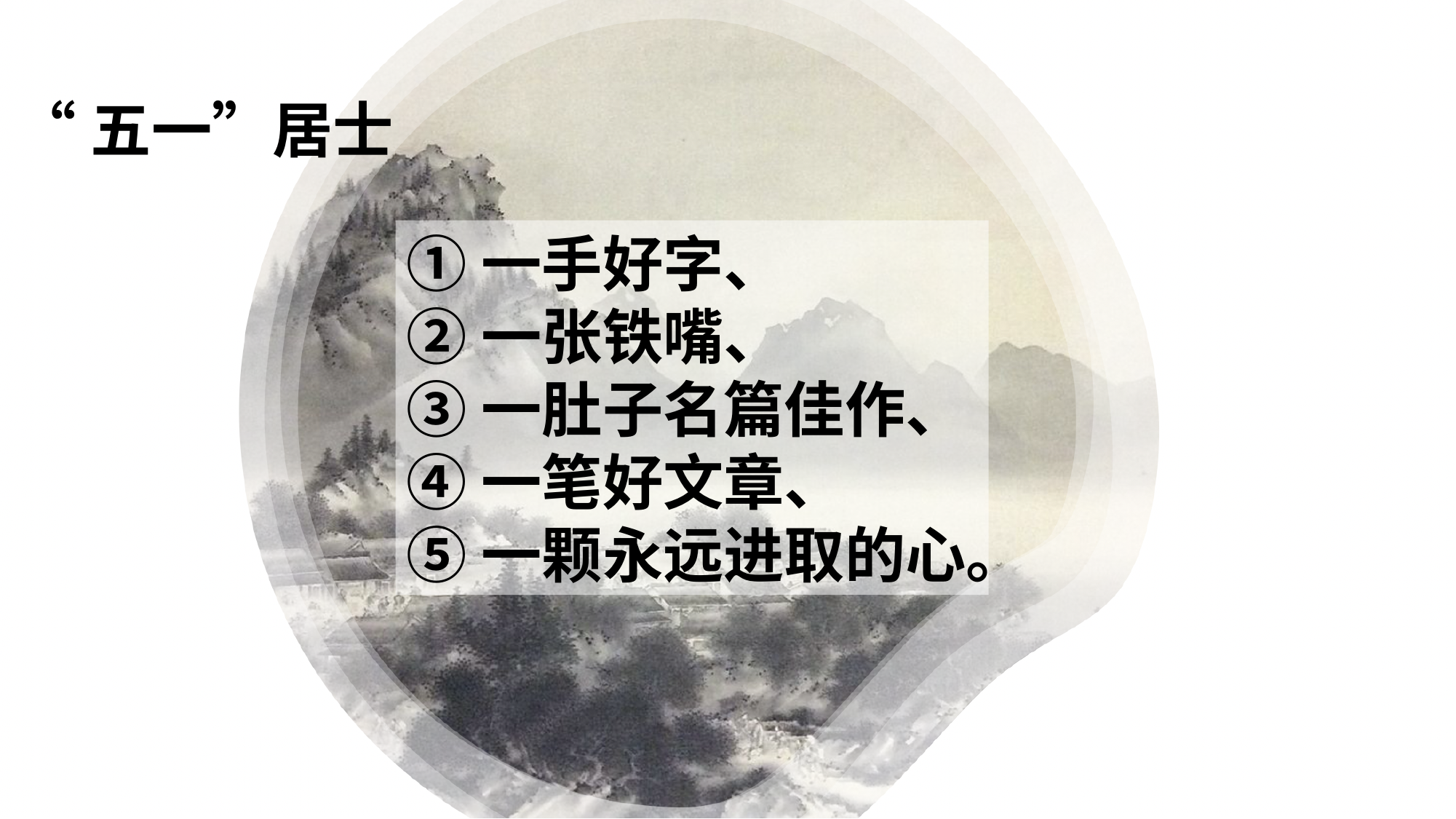

“五一”居士
①一手好字、
②一张铁嘴、
③一肚子名篇佳作、
④一笔好文章、
⑤一颗永远进取的心。